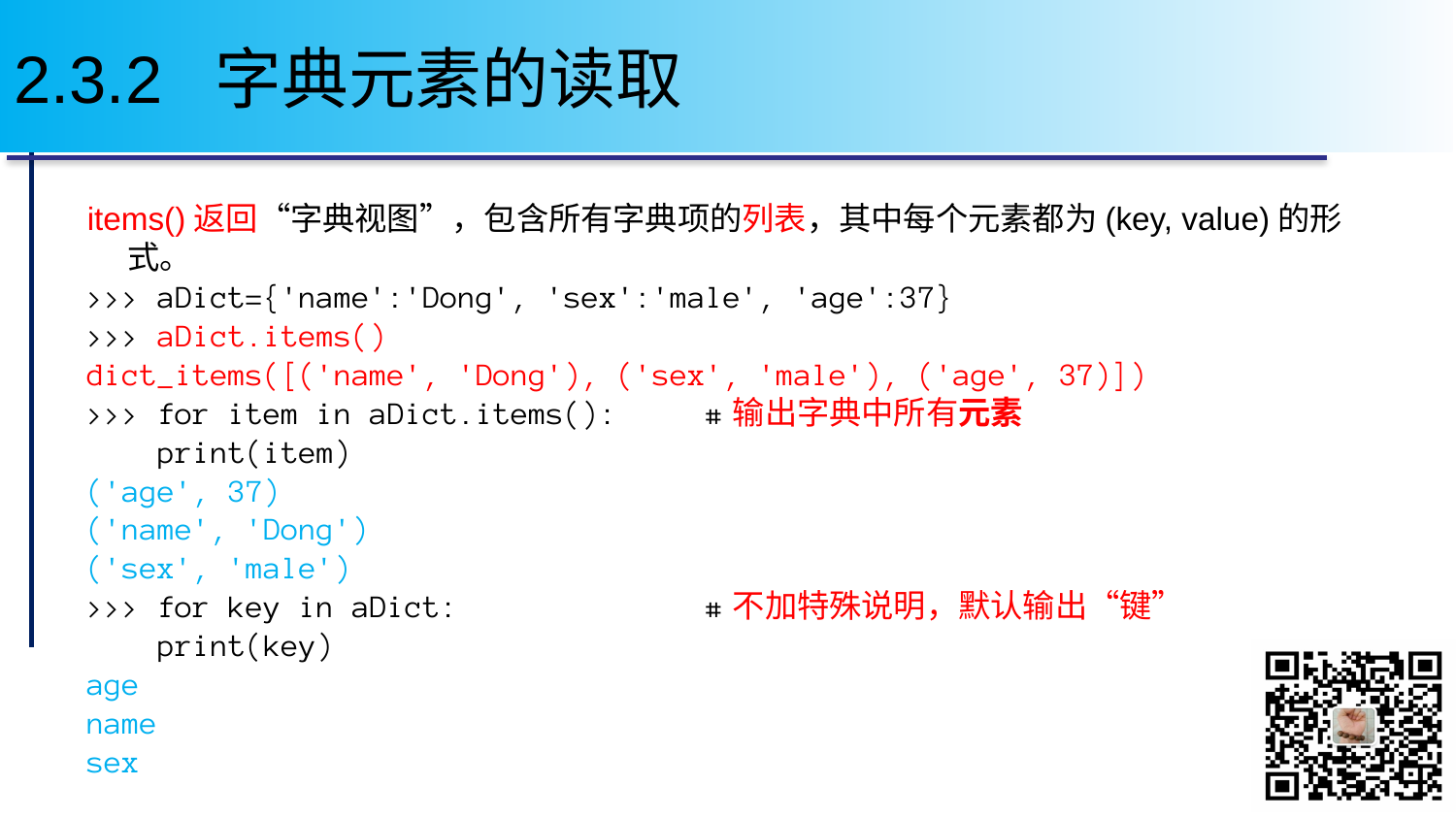

# 2.3.2  字典元素的读取
items()返回“字典视图”，包含所有字典项的列表，其中每个元素都为(key, value)的形式。
>>> aDict={'name':'Dong', 'sex':'male', 'age':37}
>>> aDict.items()
dict_items([('name', 'Dong'), ('sex', 'male'), ('age', 37)])
>>> for item in aDict.items():     #输出字典中所有元素
    print(item)
('age', 37)
('name', 'Dong')
('sex', 'male')
>>> for key in aDict:              #不加特殊说明，默认输出“键”
    print(key)
age
name
sex